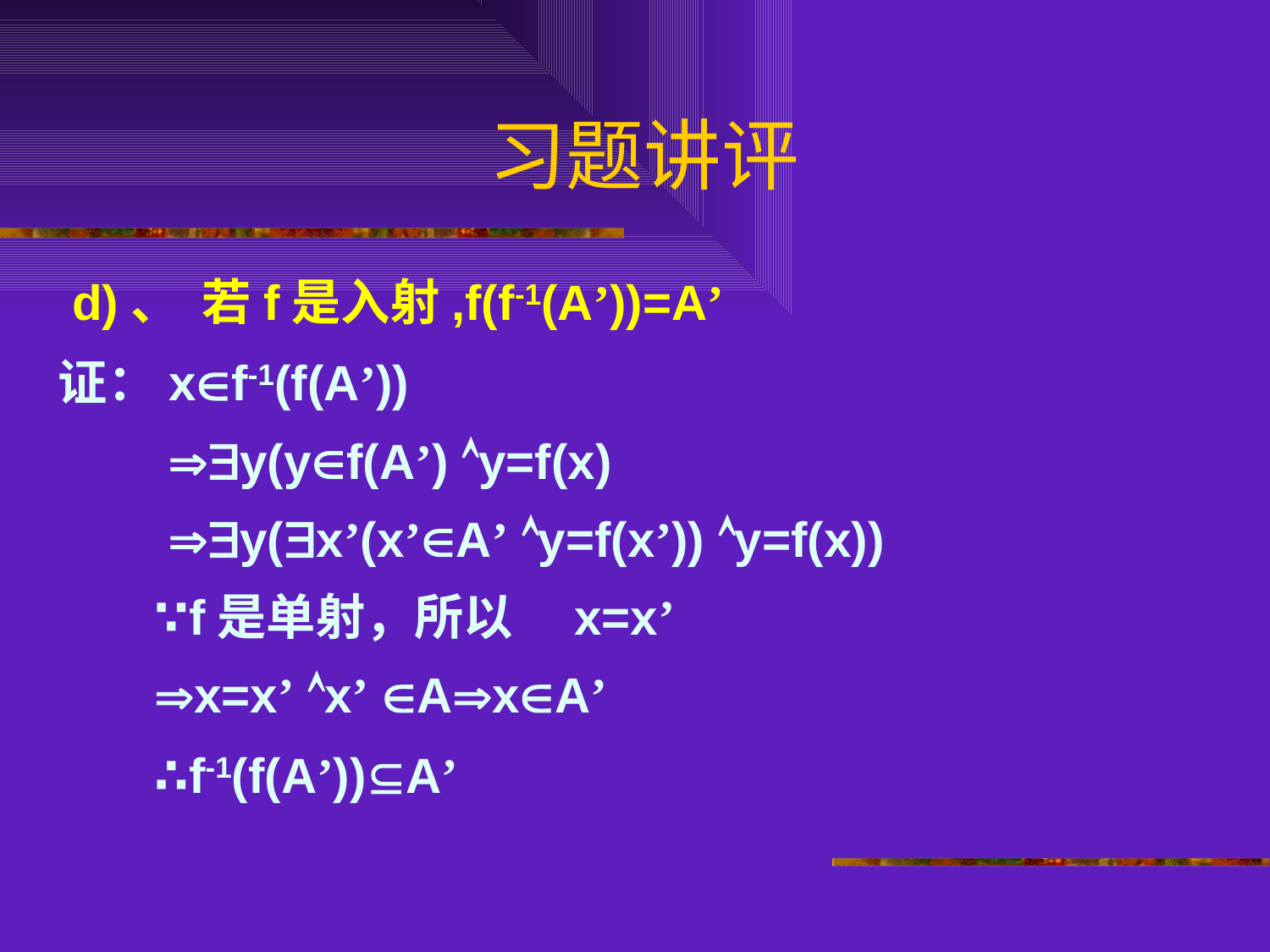

# 习题讲评
 d)、  若f是入射,f(f-1(A’))=A’
证：x∈f-1(f(A’))
        ⇒∃y(y∈f(A’) ∧y=f(x)
        ⇒∃y(∃x’(x’∈A’ ∧y=f(x’)) ∧y=f(x))
       ∵f是单射，所以　x=x’
       ⇒x=x’ ∧x’ ∈A⇒x∈A’
       ∴f-1(f(A’))⊆A’